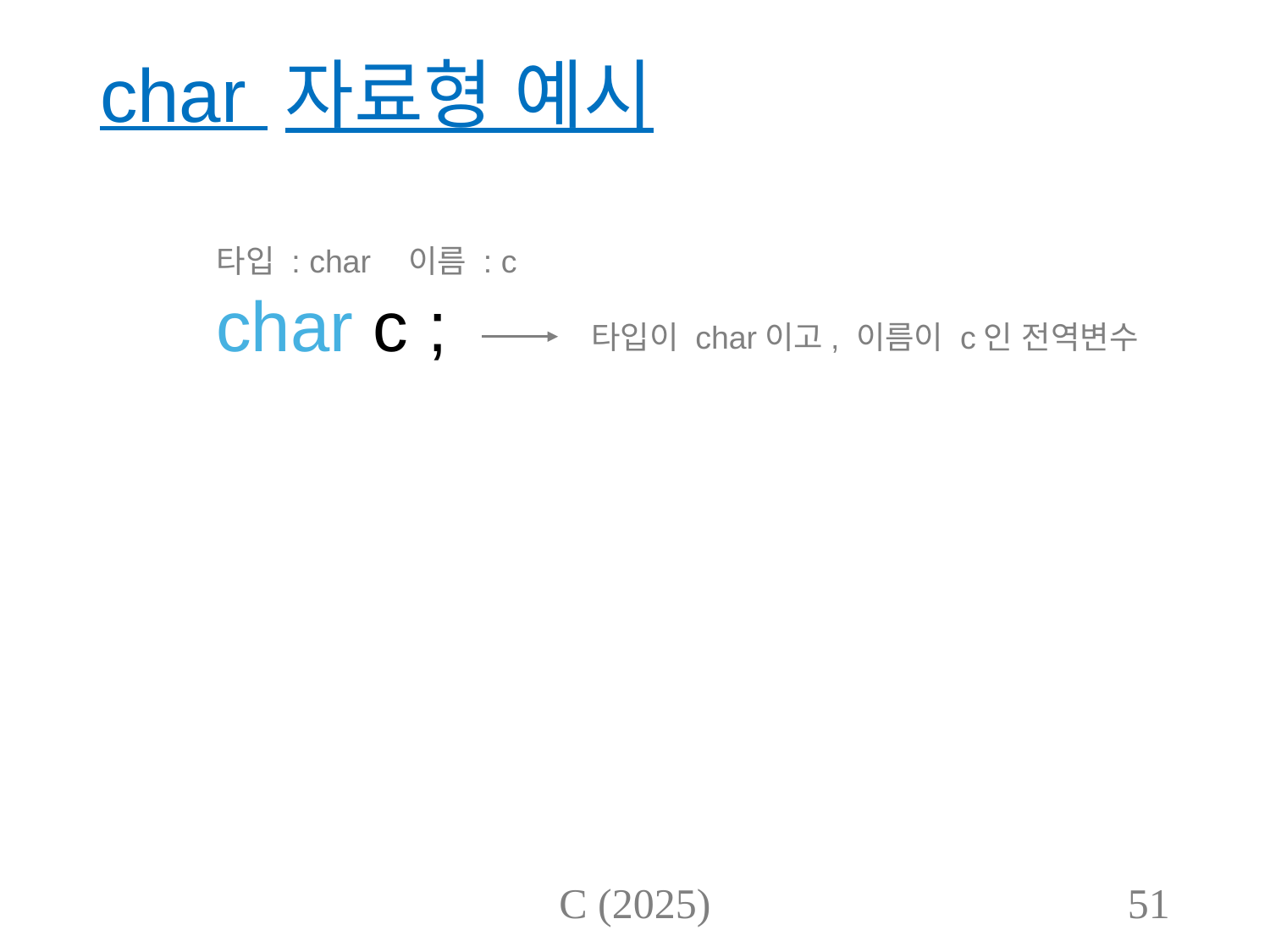

# char 자료형 예시
이름 : c
타입 : char
char c ;
타입이 char이고, 이름이 c인 전역변수
C (2025)
51